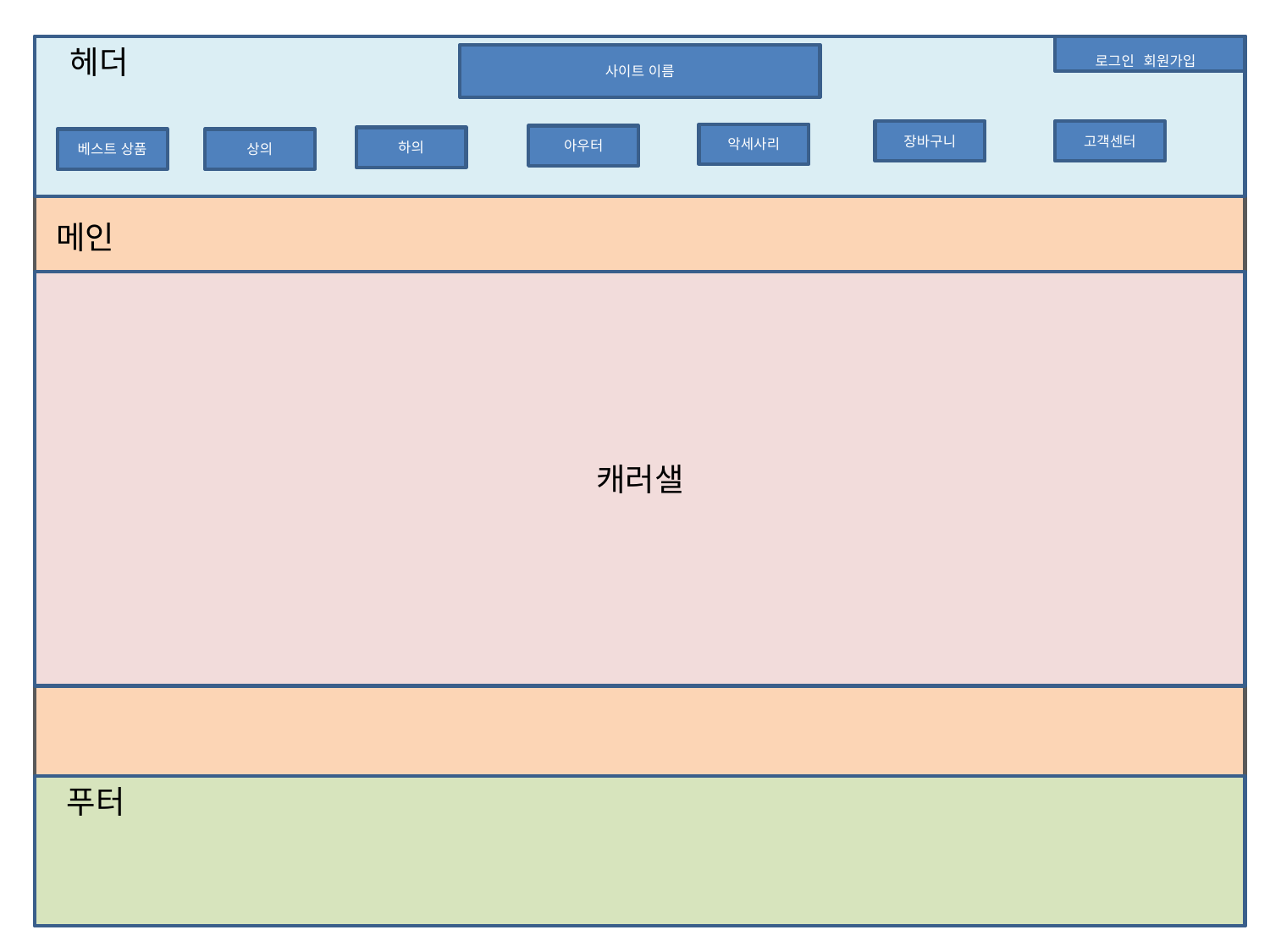

헤더
로그인 회원가입
사이트 이름
장바구니
고객센터
악세사리
아우터
하의
베스트 상품
상의

메인
캐러샐

푸터